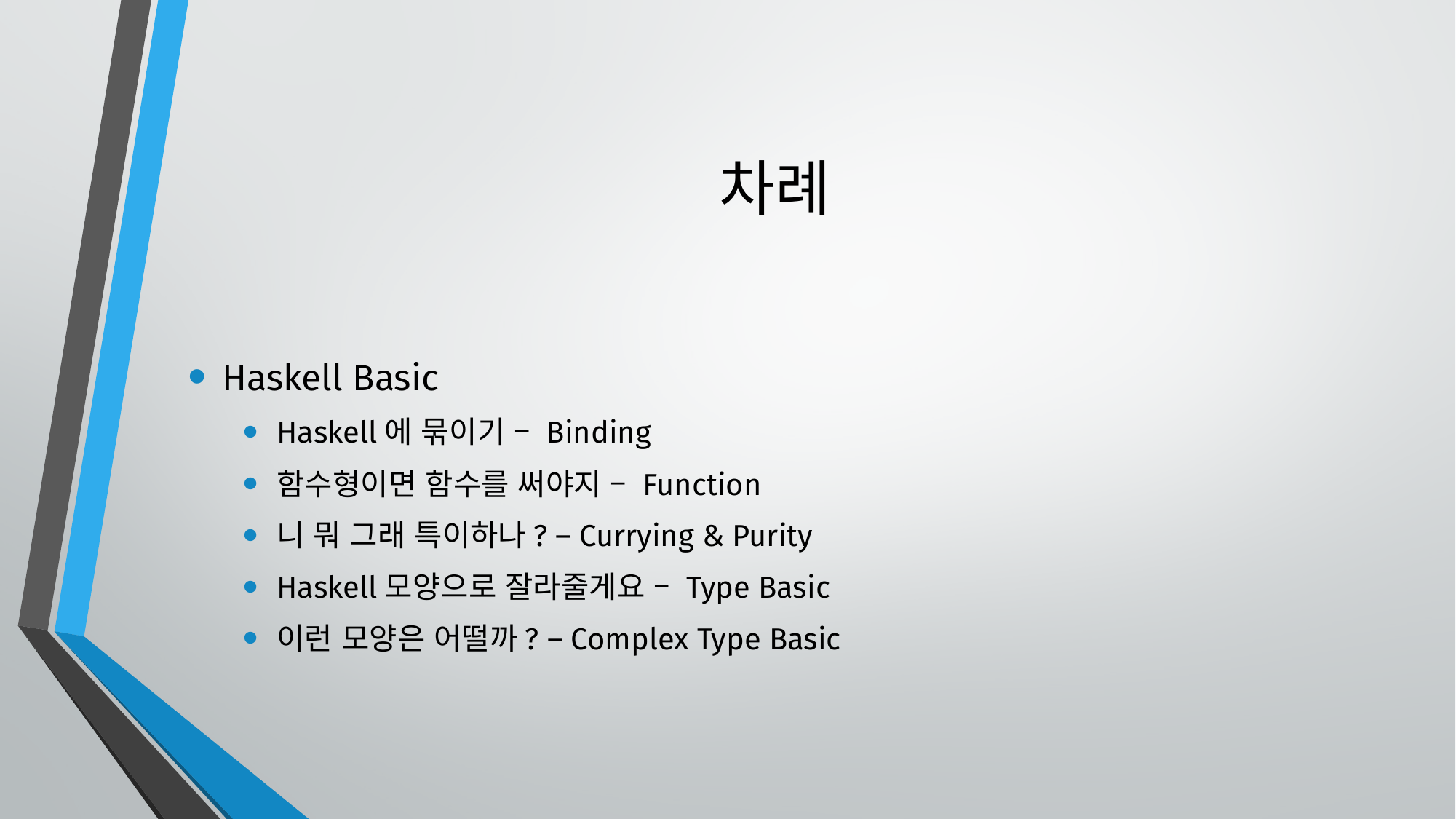

# 차례
Haskell Basic
Haskell에 묶이기 – Binding
함수형이면 함수를 써야지 – Function
니 뭐 그래 특이하나? – Currying & Purity
Haskell모양으로 잘라줄게요 – Type Basic
이런 모양은 어떨까? – Complex Type Basic